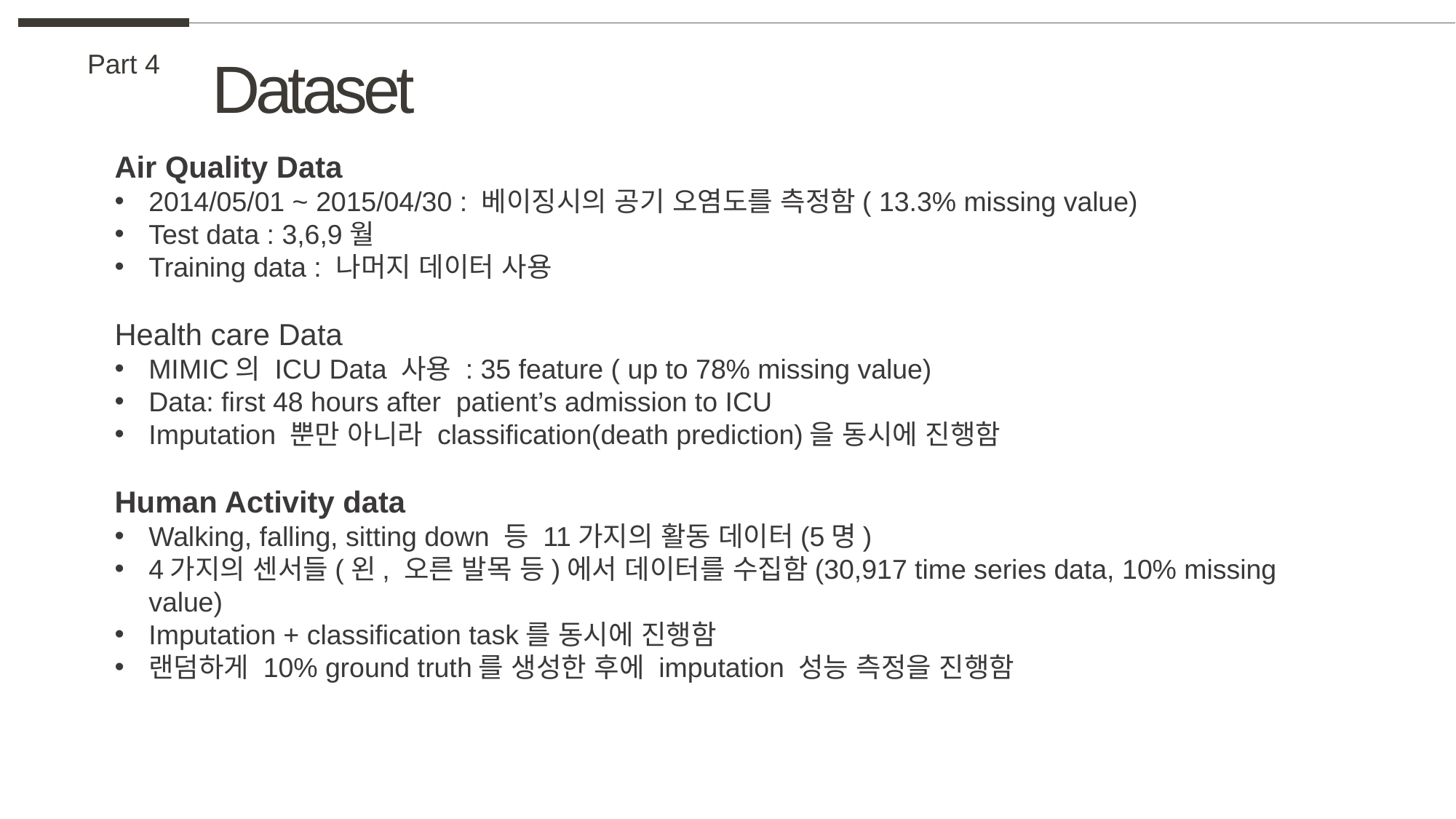

Part 4
Dataset
Air Quality Data
2014/05/01 ~ 2015/04/30 : 베이징시의 공기 오염도를 측정함( 13.3% missing value)
Test data : 3,6,9월
Training data : 나머지 데이터 사용

Health care Data
MIMIC의 ICU Data 사용 : 35 feature ( up to 78% missing value)
Data: first 48 hours after  patient’s admission to ICU
Imputation 뿐만 아니라 classification(death prediction)을 동시에 진행함

Human Activity data
Walking, falling, sitting down 등 11가지의 활동 데이터(5명)
4가지의 센서들(왼, 오른 발목 등)에서 데이터를 수집함(30,917 time series data, 10% missing value)
Imputation + classification task를 동시에 진행함
랜덤하게 10% ground truth를 생성한 후에 imputation 성능 측정을 진행함